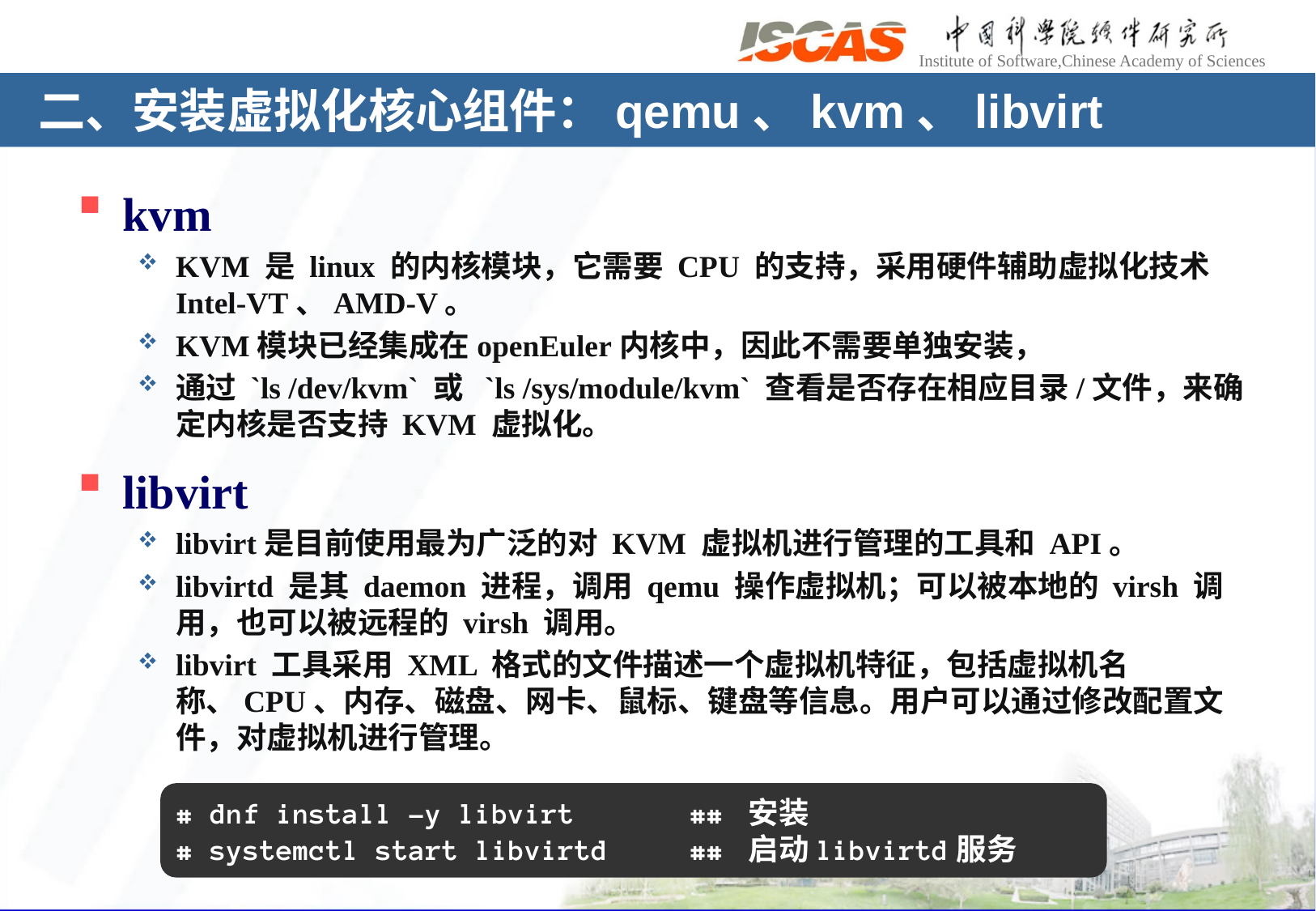

# 二、安装虚拟化核心组件：qemu、kvm、libvirt
kvm
KVM 是 linux 的内核模块，它需要 CPU 的支持，采用硬件辅助虚拟化技术
Intel-VT、AMD-V。
KVM模块已经集成在openEuler内核中，因此不需要单独安装，
通过 `ls /dev/kvm` 或  `ls /sys/module/kvm` 查看是否存在相应目录/文件，来确定内核是否支持 KVM 虚拟化。
libvirt
libvirt是目前使用最为广泛的对 KVM 虚拟机进行管理的工具和 API。
libvirtd 是其 daemon 进程，调用 qemu 操作虚拟机；可以被本地的 virsh 调用，也可以被远程的 virsh 调用。
libvirt 工具采用 XML 格式的文件描述一个虚拟机特征，包括虚拟机名称、CPU、内存、磁盘、网卡、鼠标、键盘等信息。用户可以通过修改配置文件，对虚拟机进行管理。
# dnf install -y libvirt       ## 安装
# systemctl start libvirtd     ## 启动libvirtd服务